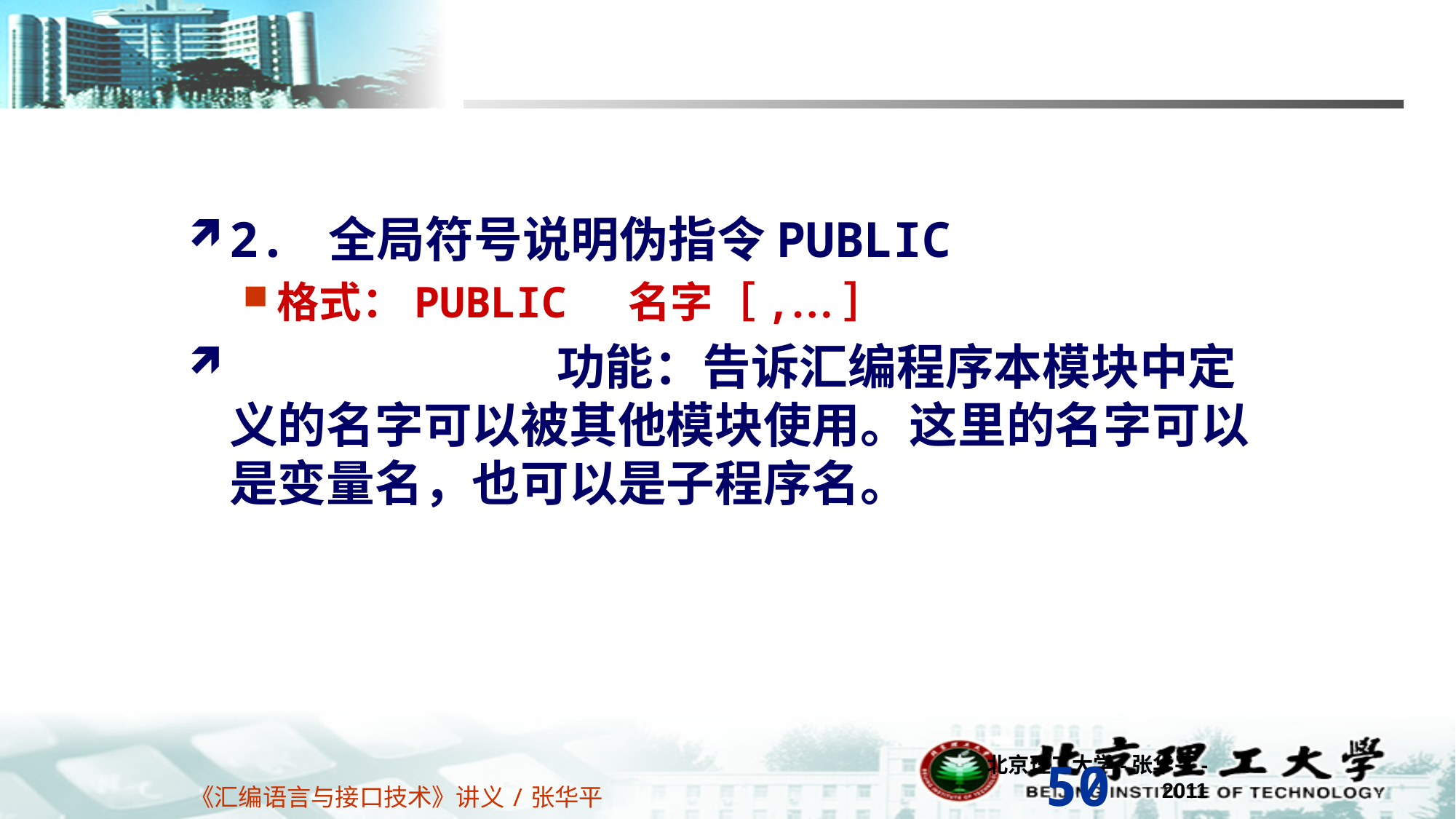

2. 全局符号说明伪指令PUBLIC
格式：PUBLIC  名字［,…］
		功能：告诉汇编程序本模块中定义的名字可以被其他模块使用。这里的名字可以是变量名，也可以是子程序名。
北京理工大学-张华平-2011
50